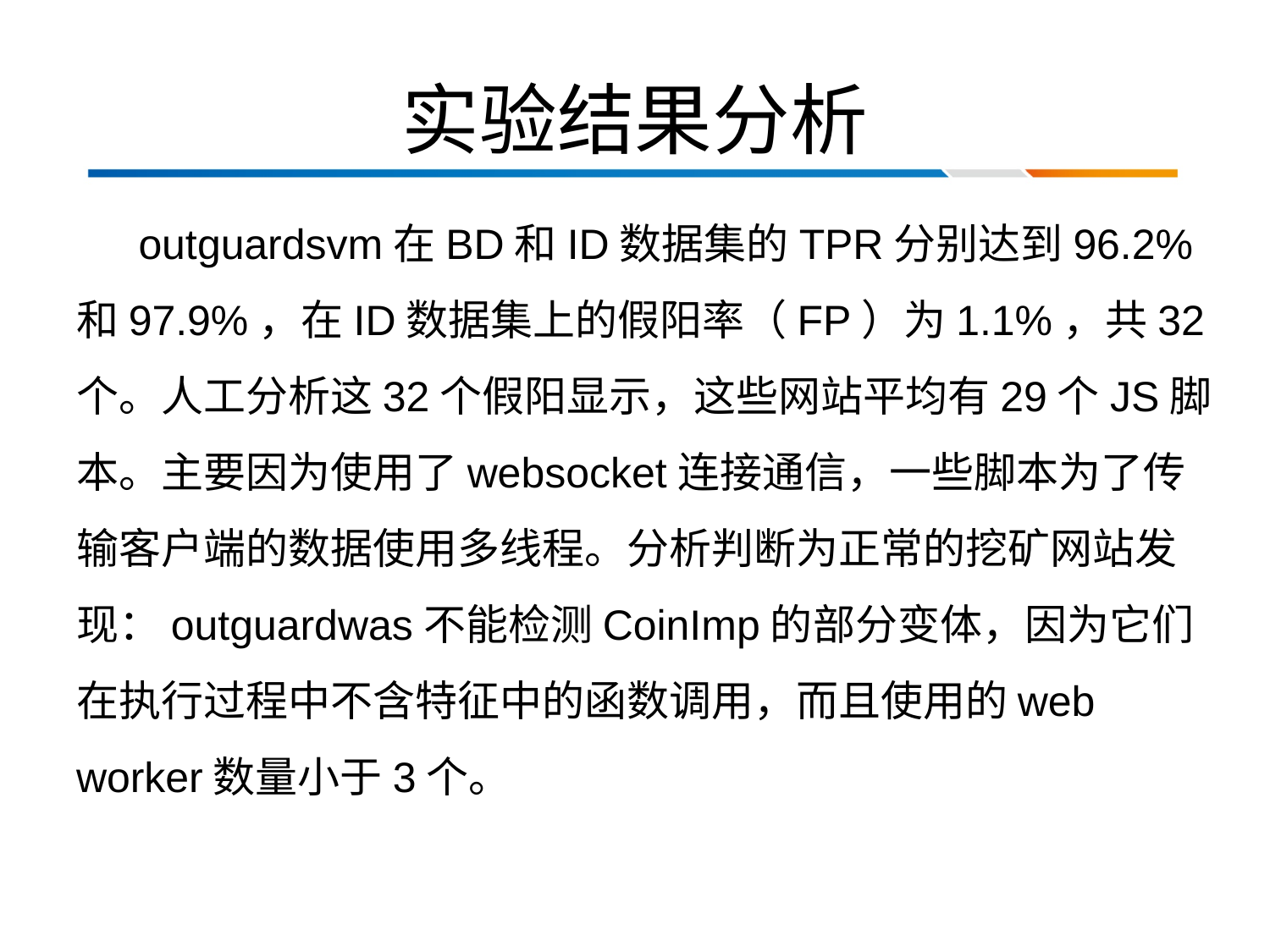

# 实验结果分析
       outguardsvm在BD和ID数据集的TPR分别达到96.2%和97.9%，在ID数据集上的假阳率（FP）为1.1%，共32个。人工分析这32个假阳显示，这些网站平均有29个JS脚本。主要因为使用了websocket连接通信，一些脚本为了传输客户端的数据使用多线程。分析判断为正常的挖矿网站发现：outguardwas不能检测CoinImp的部分变体，因为它们在执行过程中不含特征中的函数调用，而且使用的web worker数量小于3个。